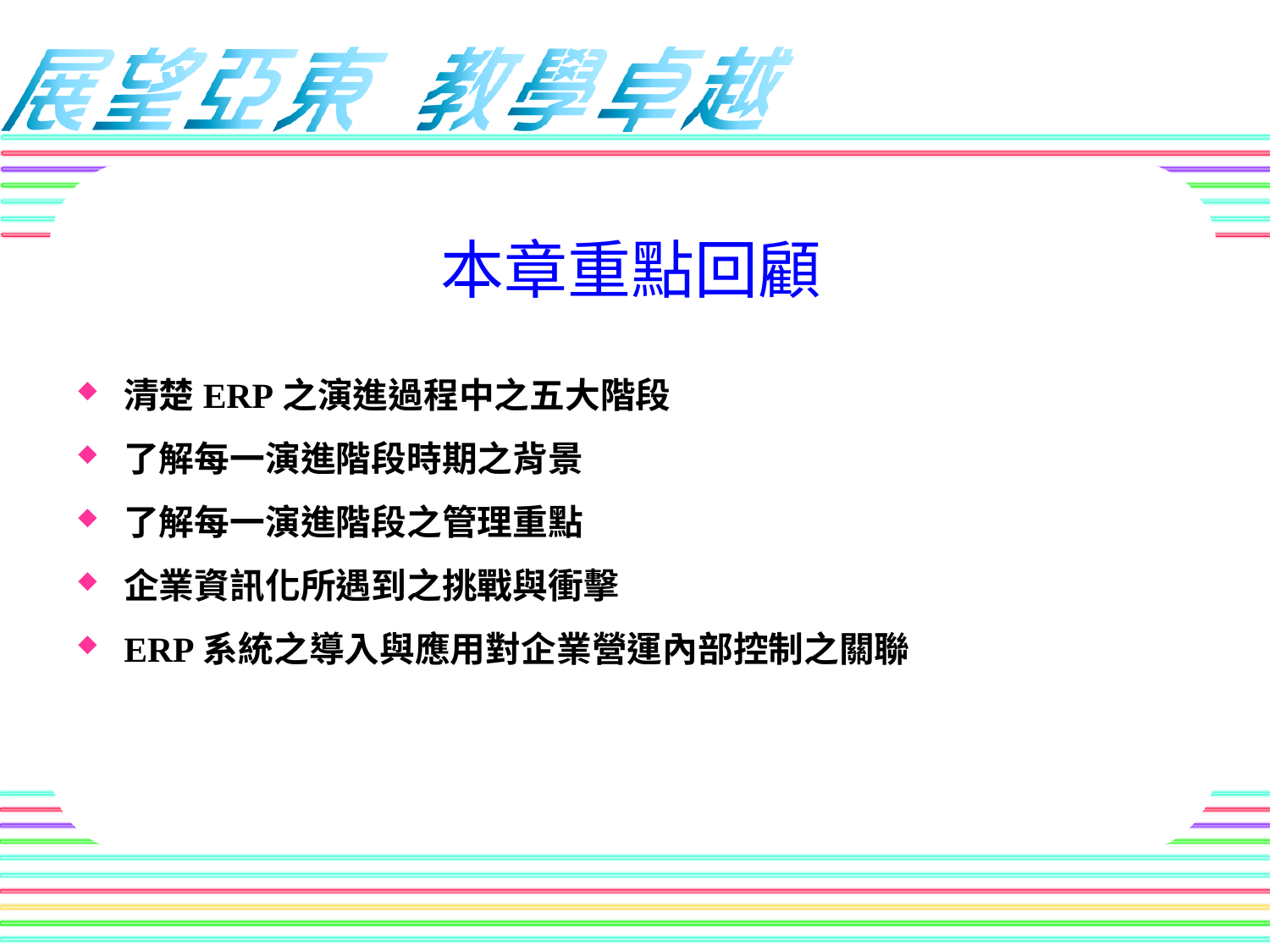

# 本章重點回顧
清楚ERP之演進過程中之五大階段
了解每一演進階段時期之背景
了解每一演進階段之管理重點
企業資訊化所遇到之挑戰與衝擊
ERP系統之導入與應用對企業營運內部控制之關聯